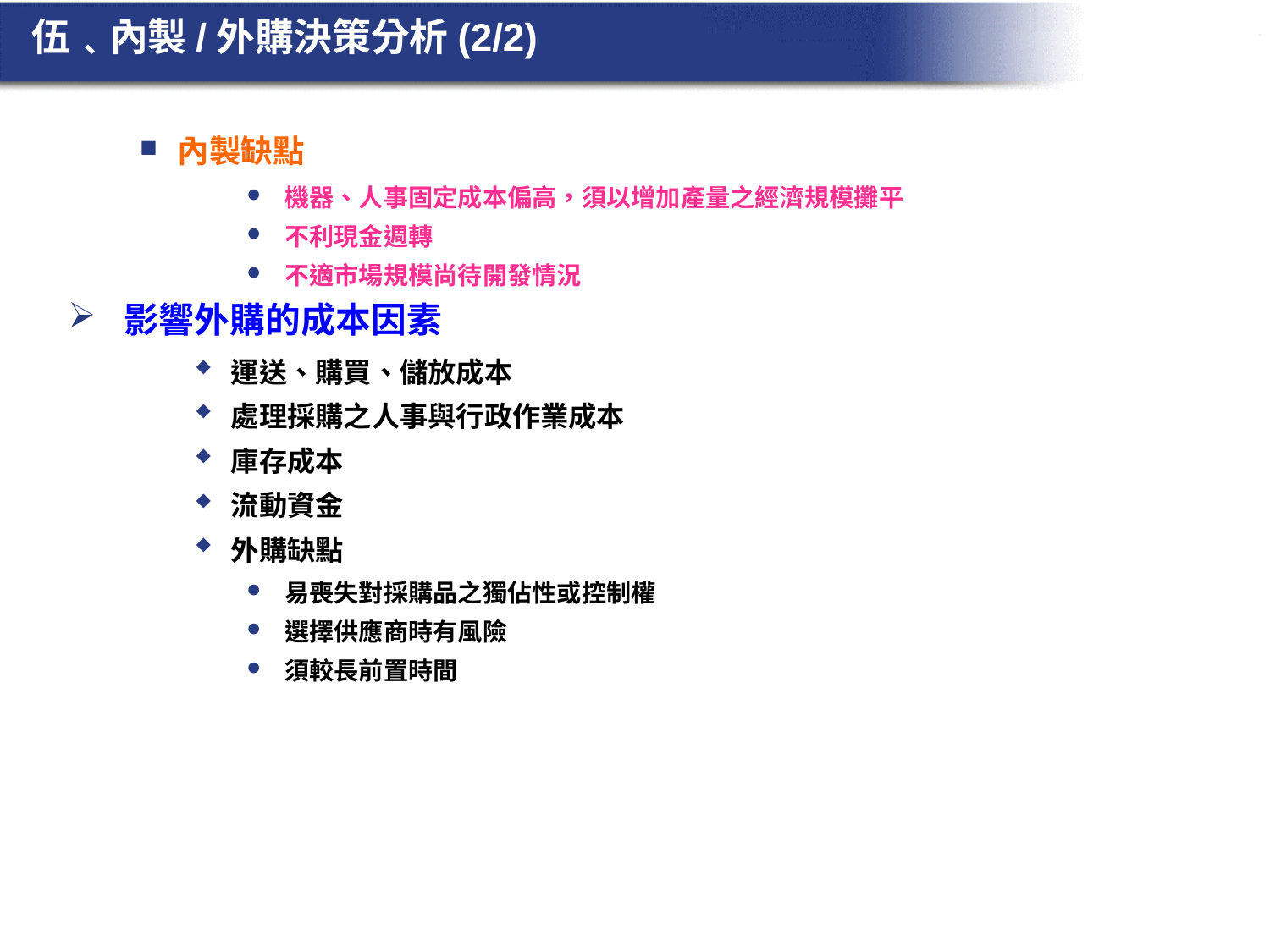

# 伍﹑內製/外購決策分析(2/2)
內製缺點
機器、人事固定成本偏高，須以增加產量之經濟規模攤平
不利現金週轉
不適市場規模尚待開發情況
影響外購的成本因素
運送、購買、儲放成本
處理採購之人事與行政作業成本
庫存成本
流動資金
外購缺點
易喪失對採購品之獨佔性或控制權
選擇供應商時有風險
須較長前置時間